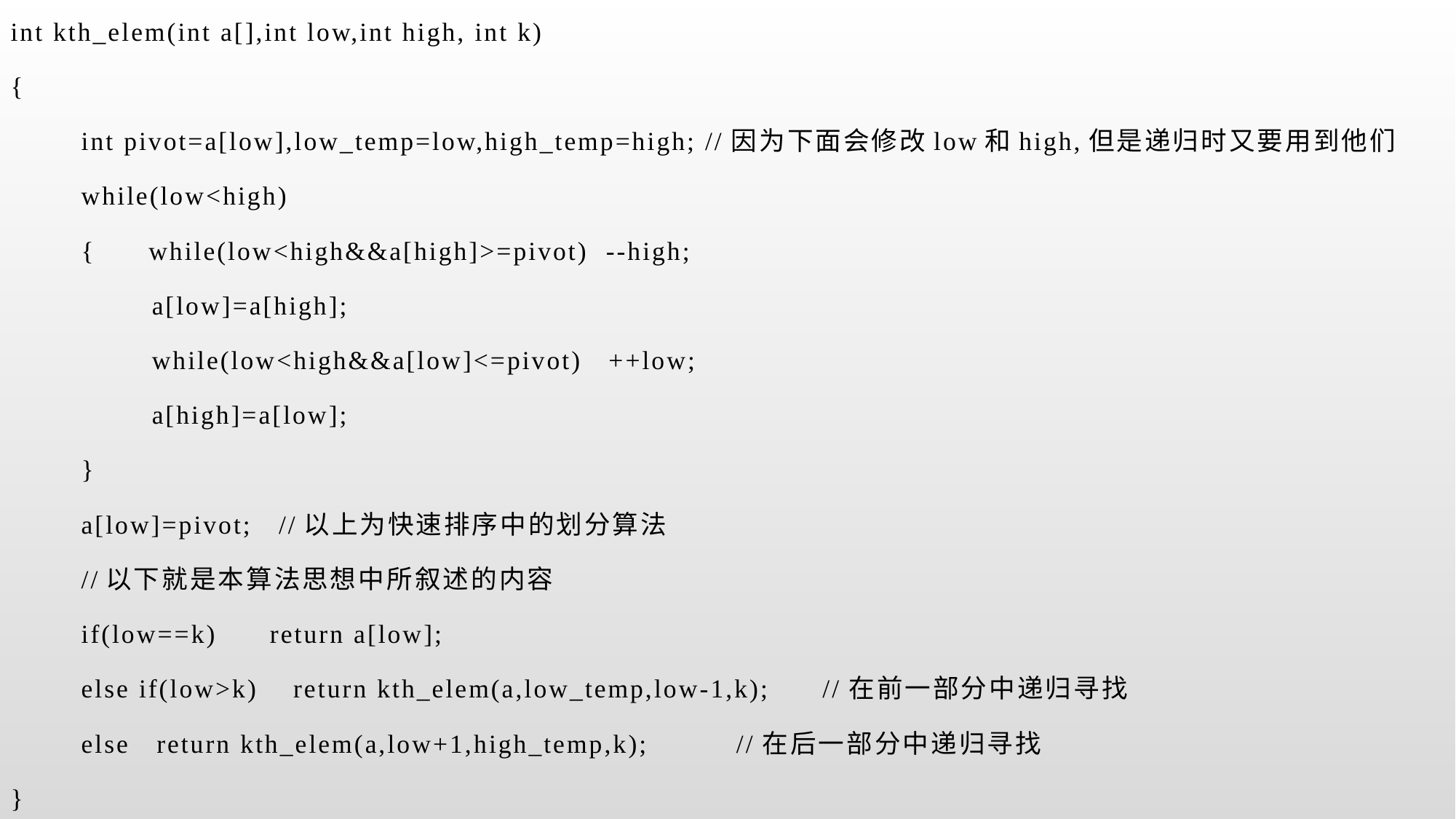

int kth_elem(int a[],int low,int high, int k)
{
        int pivot=a[low],low_temp=low,high_temp=high; //因为下面会修改low和high,但是递归时又要用到他们
        while(low<high)
        {      while(low<high&&a[high]>=pivot)  --high;
                a[low]=a[high];
                while(low<high&&a[low]<=pivot)   ++low;
                a[high]=a[low];
        }
        a[low]=pivot;   //以上为快速排序中的划分算法
        //以下就是本算法思想中所叙述的内容
        if(low==k)      return a[low];
        else if(low>k)    return kth_elem(a,low_temp,low-1,k);      //在前一部分中递归寻找
        else   return kth_elem(a,low+1,high_temp,k);          //在后一部分中递归寻找
}